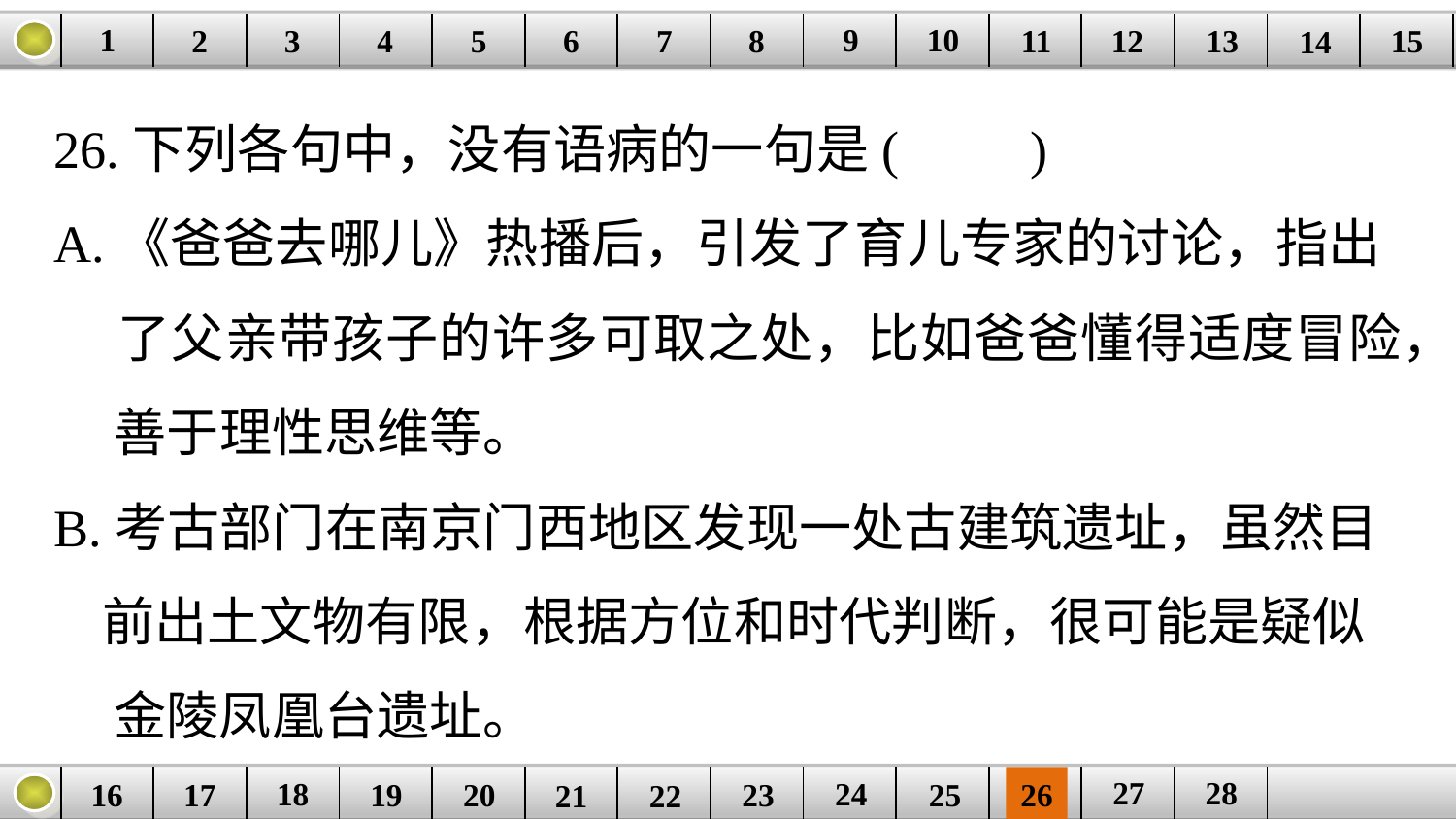

9
10
1
3
4
5
6
8
11
2
12
15
|  |  |  |  |  |  |  |  |  |  |  |  |  |  |  |
| --- | --- | --- | --- | --- | --- | --- | --- | --- | --- | --- | --- | --- | --- | --- |
7
13
14

26.下列各句中，没有语病的一句是(　　)
A.《爸爸去哪儿》热播后，引发了育儿专家的讨论，指出
    了父亲带孩子的许多可取之处，比如爸爸懂得适度冒险，
    善于理性思维等。
B.考古部门在南京门西地区发现一处古建筑遗址，虽然目
   前出土文物有限，根据方位和时代判断，很可能是疑似
    金陵凤凰台遗址。

27
28
18
24
16
25
26
|  |  |  |  |  |  |  |  |  |  |  |  |  |
| --- | --- | --- | --- | --- | --- | --- | --- | --- | --- | --- | --- | --- |
23
17
19
20
21
22